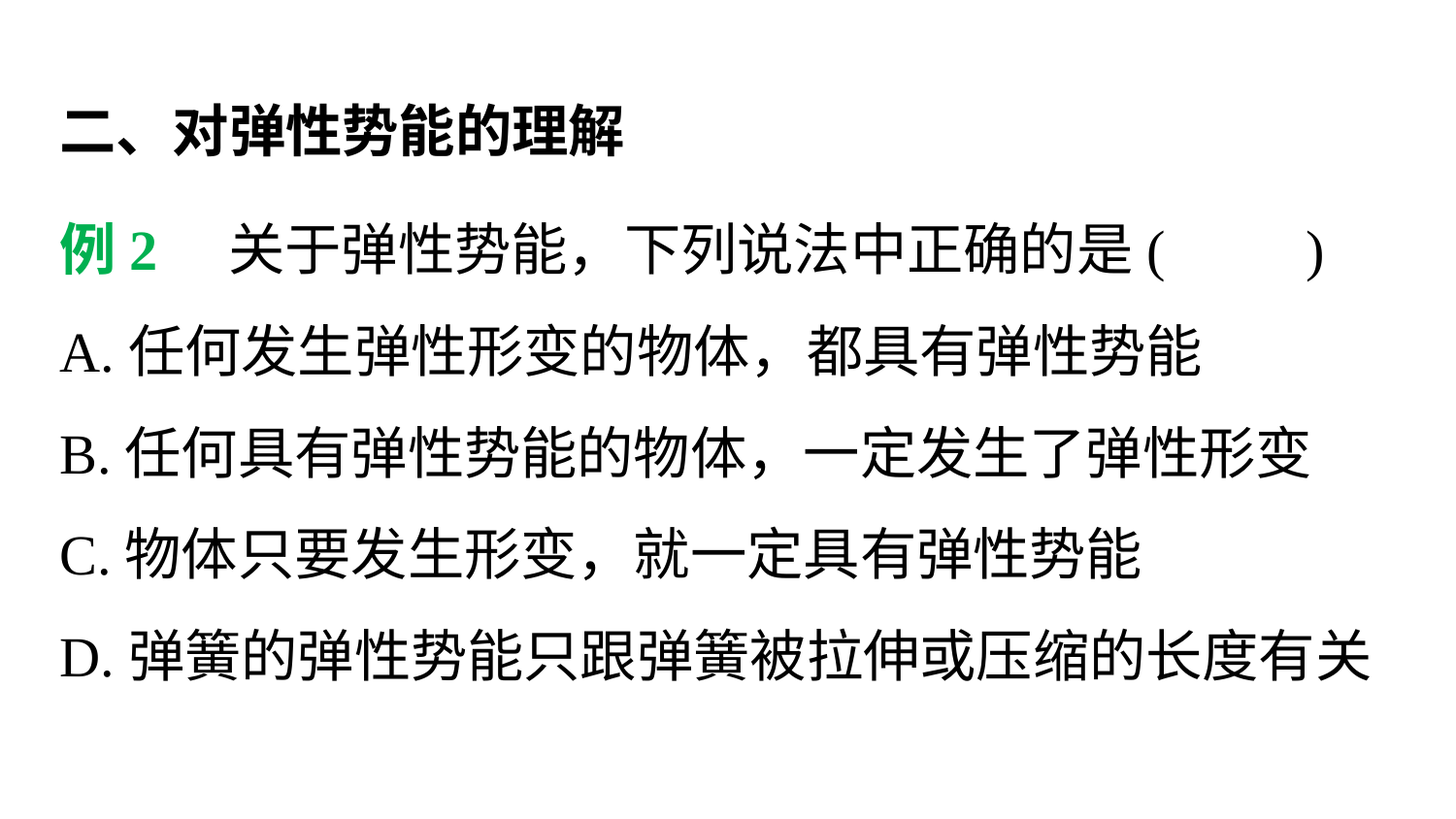

二、对弹性势能的理解
例2　关于弹性势能，下列说法中正确的是(　　)
A.任何发生弹性形变的物体，都具有弹性势能
B.任何具有弹性势能的物体，一定发生了弹性形变
C.物体只要发生形变，就一定具有弹性势能
D.弹簧的弹性势能只跟弹簧被拉伸或压缩的长度有关